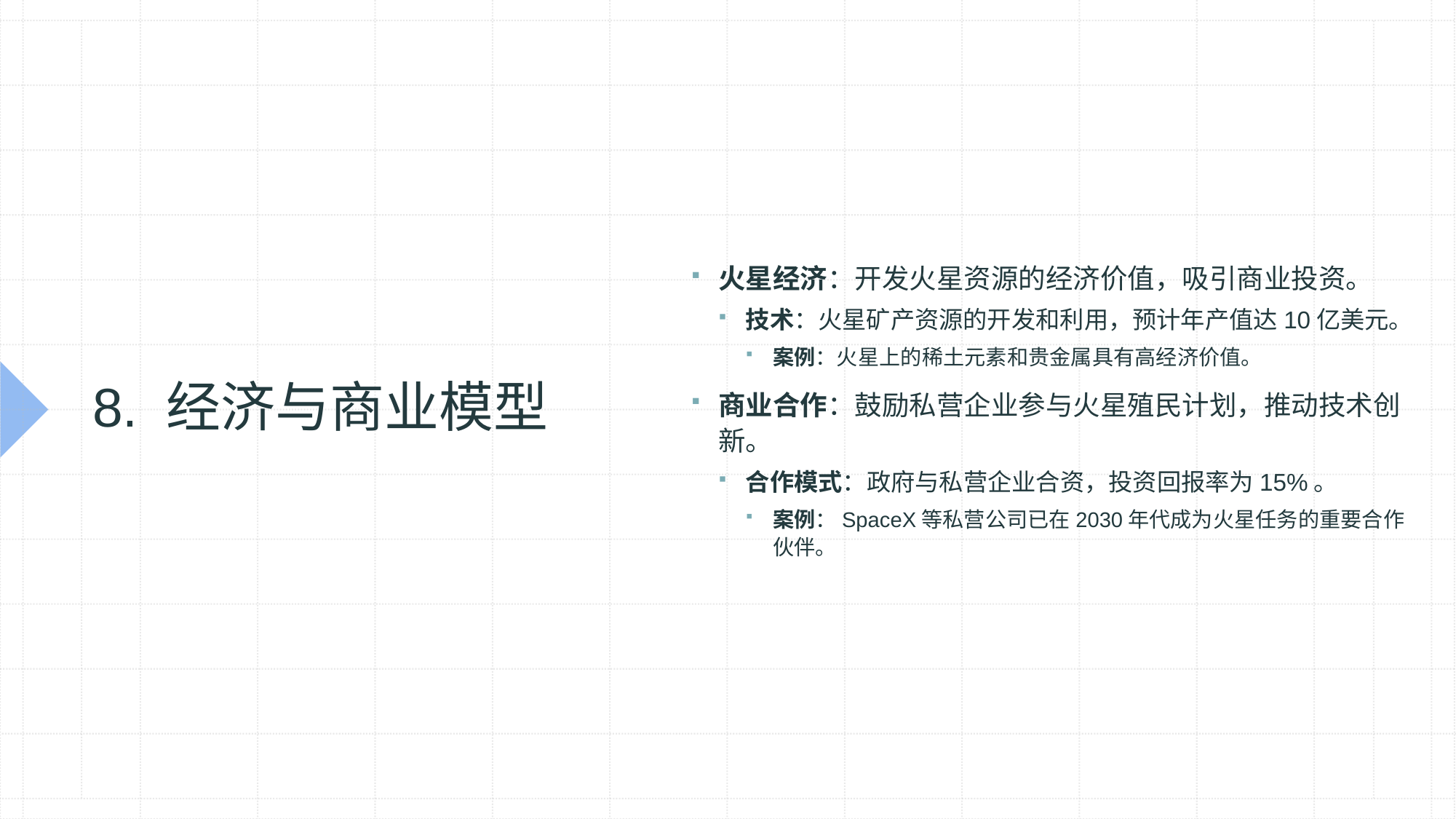

火星经济：开发火星资源的经济价值，吸引商业投资。
技术：火星矿产资源的开发和利用，预计年产值达10亿美元。
案例：火星上的稀土元素和贵金属具有高经济价值。
商业合作：鼓励私营企业参与火星殖民计划，推动技术创新。
合作模式：政府与私营企业合资，投资回报率为15%。
案例：SpaceX等私营公司已在2030年代成为火星任务的重要合作伙伴。
# 8. 经济与商业模型